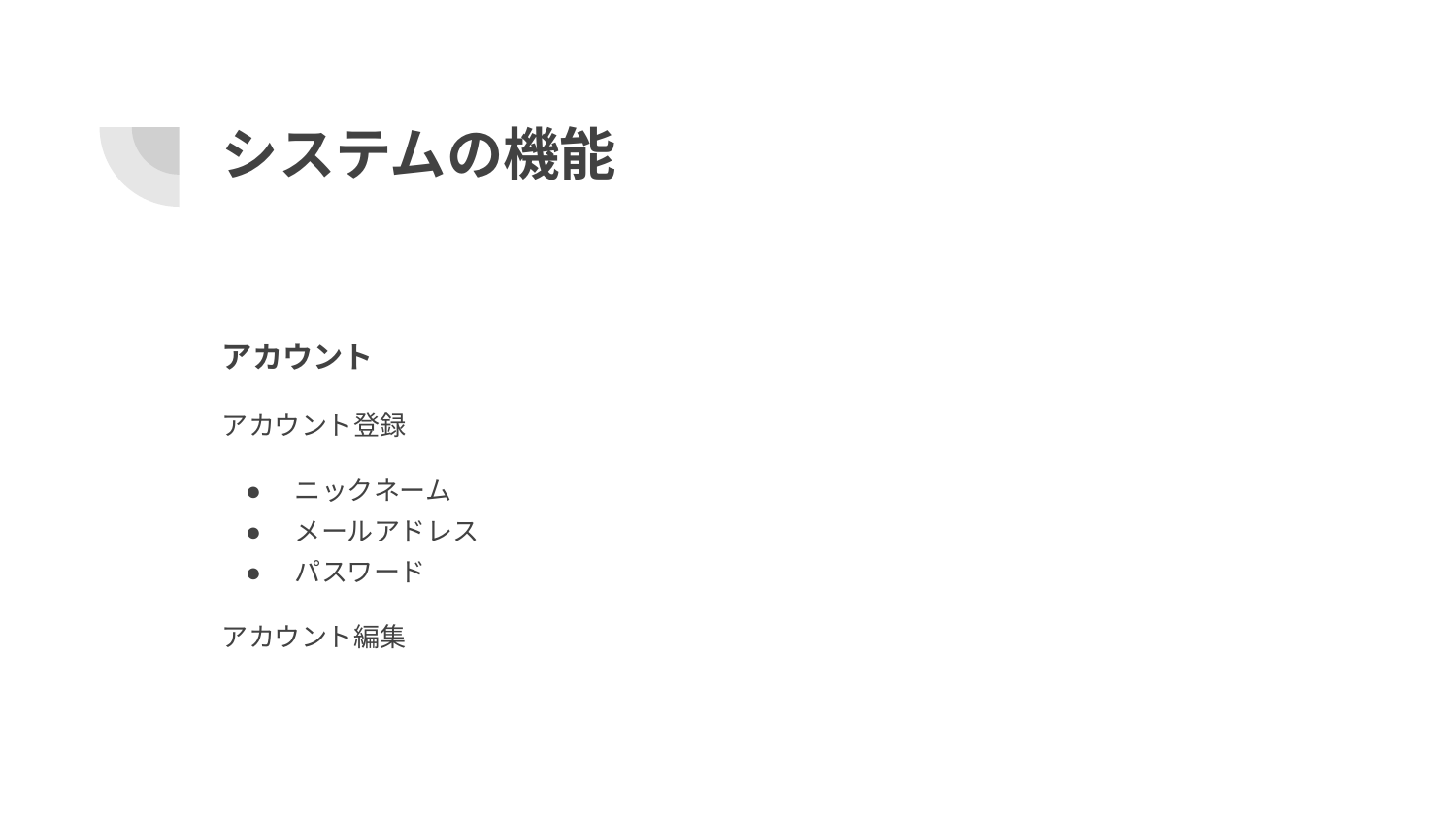

# システムの機能
アカウント
アカウント登録
ニックネーム
メールアドレス
パスワード
アカウント編集